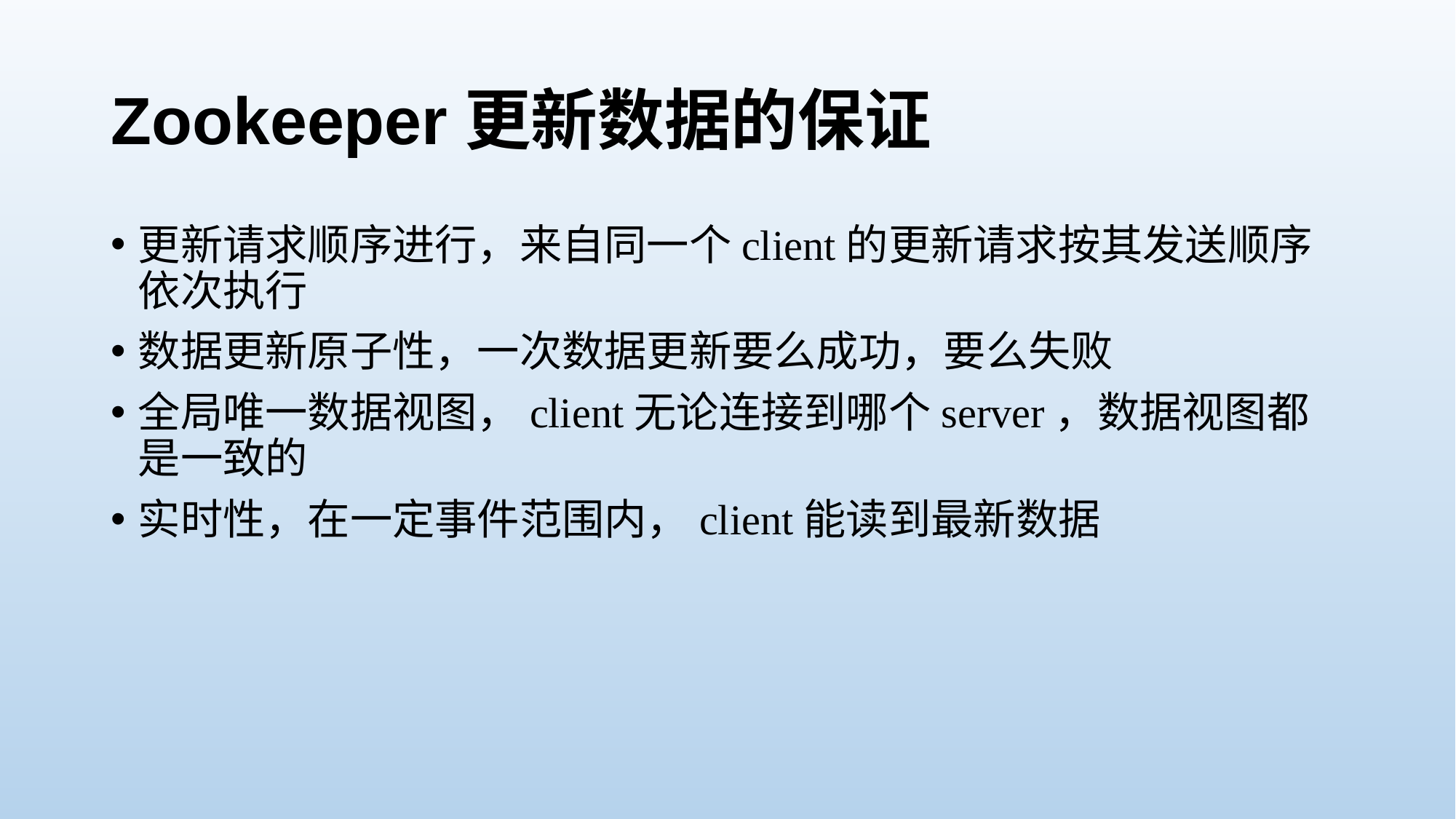

# Zookeeper更新数据的保证
更新请求顺序进行，来自同一个client的更新请求按其发送顺序依次执行
数据更新原子性，一次数据更新要么成功，要么失败
全局唯一数据视图，client无论连接到哪个server，数据视图都是一致的
实时性，在一定事件范围内，client能读到最新数据